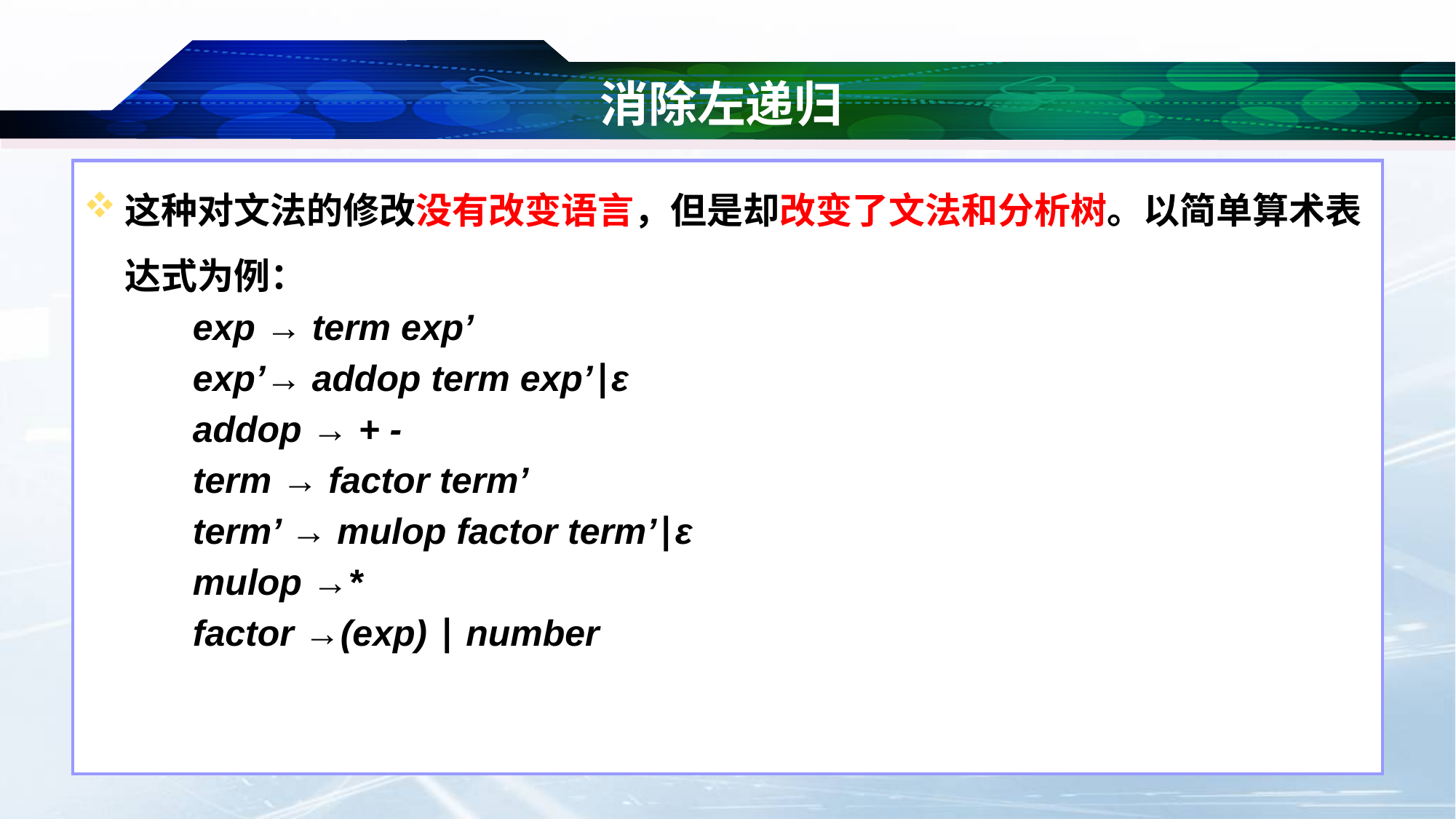

# 消除左递归
这种对文法的修改没有改变语言，但是却改变了文法和分析树。以简单算术表达式为例：
exp → term exp’
exp’→ addop term exp’∣ε
addop → + -
term → factor term’
term’ → mulop factor term’∣ε
mulop →*
factor →(exp) ∣ number